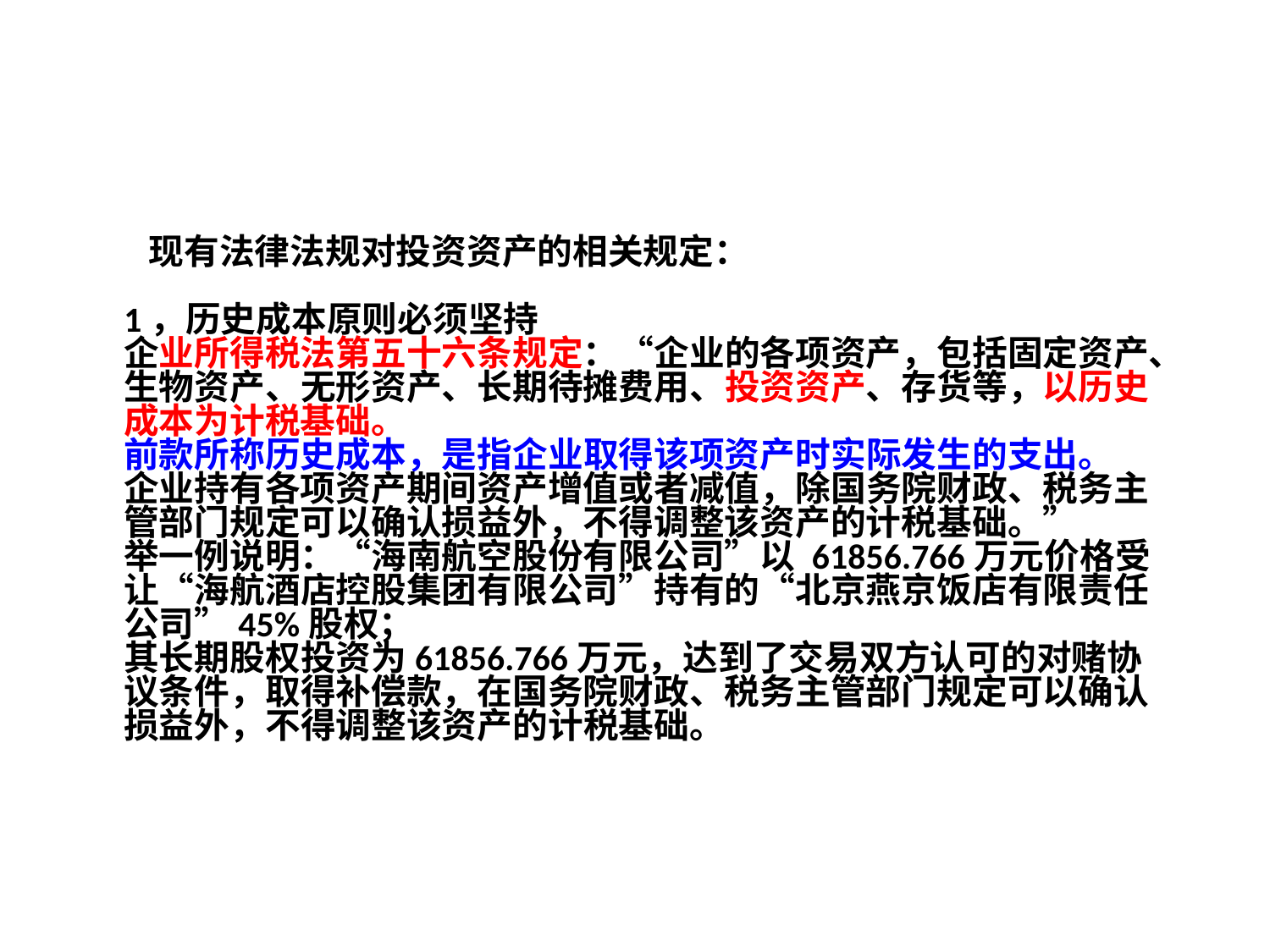

#
     现有法律法规对投资资产的相关规定：
1，历史成本原则必须坚持
企业所得税法第五十六条规定：“企业的各项资产，包括固定资产、生物资产、无形资产、长期待摊费用、投资资产、存货等，以历史成本为计税基础。
前款所称历史成本，是指企业取得该项资产时实际发生的支出。
企业持有各项资产期间资产增值或者减值，除国务院财政、税务主管部门规定可以确认损益外，不得调整该资产的计税基础。”
举一例说明：“海南航空股份有限公司”以 61856.766万元价格受让“海航酒店控股集团有限公司”持有的“北京燕京饭店有限责任公司”45%股权；
其长期股权投资为61856.766万元，达到了交易双方认可的对赌协议条件，取得补偿款，在国务院财政、税务主管部门规定可以确认损益外，不得调整该资产的计税基础。